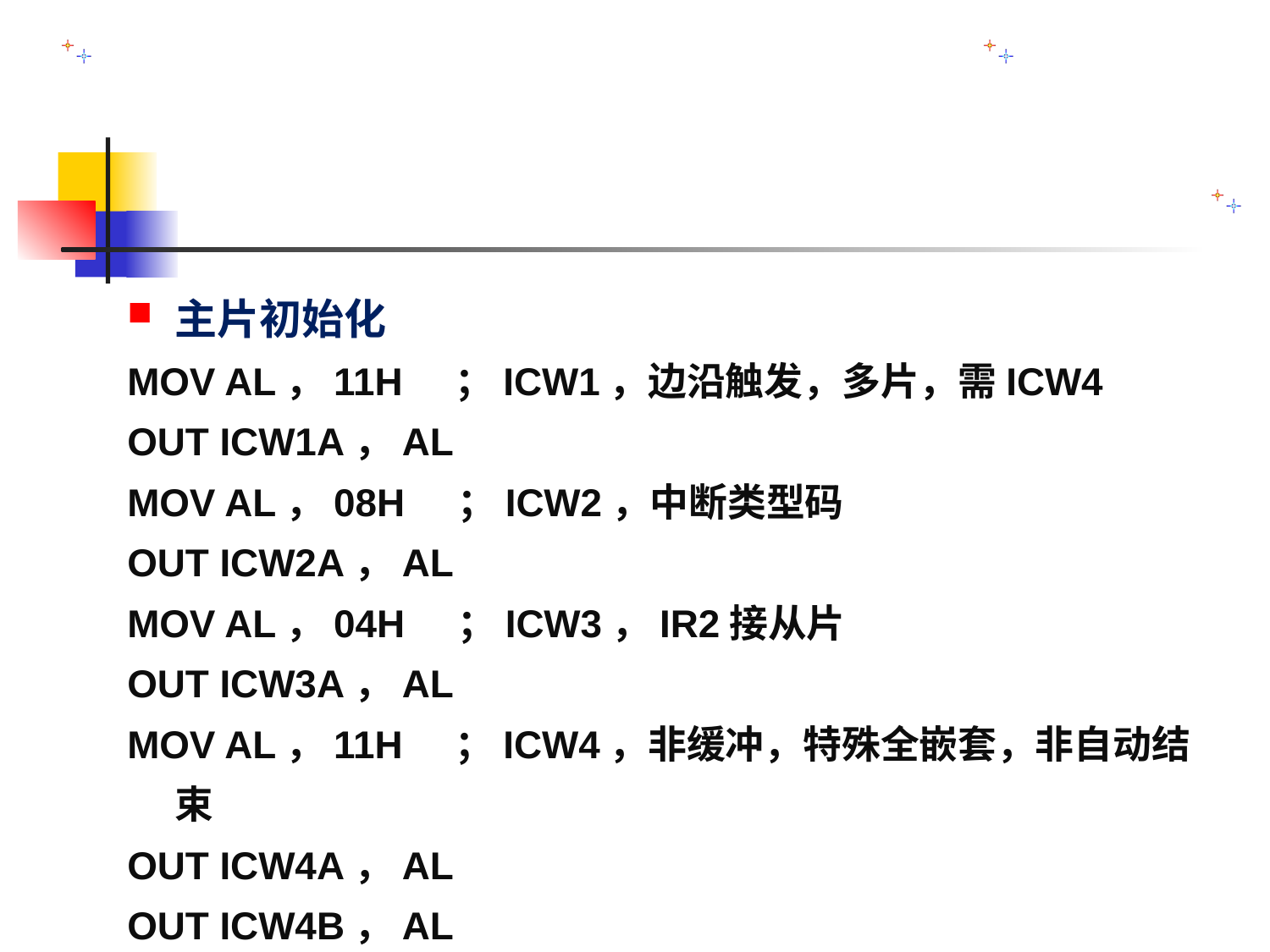

主片初始化
MOV AL，11H    ；ICW1，边沿触发，多片，需ICW4
OUT ICW1A，AL
MOV AL，08H    ；ICW2，中断类型码
OUT ICW2A，AL
MOV AL，04H    ；ICW3，IR2接从片
OUT ICW3A，AL
MOV AL，11H    ；ICW4，非缓冲，特殊全嵌套，非自动结束
OUT ICW4A，AL
OUT ICW4B，AL